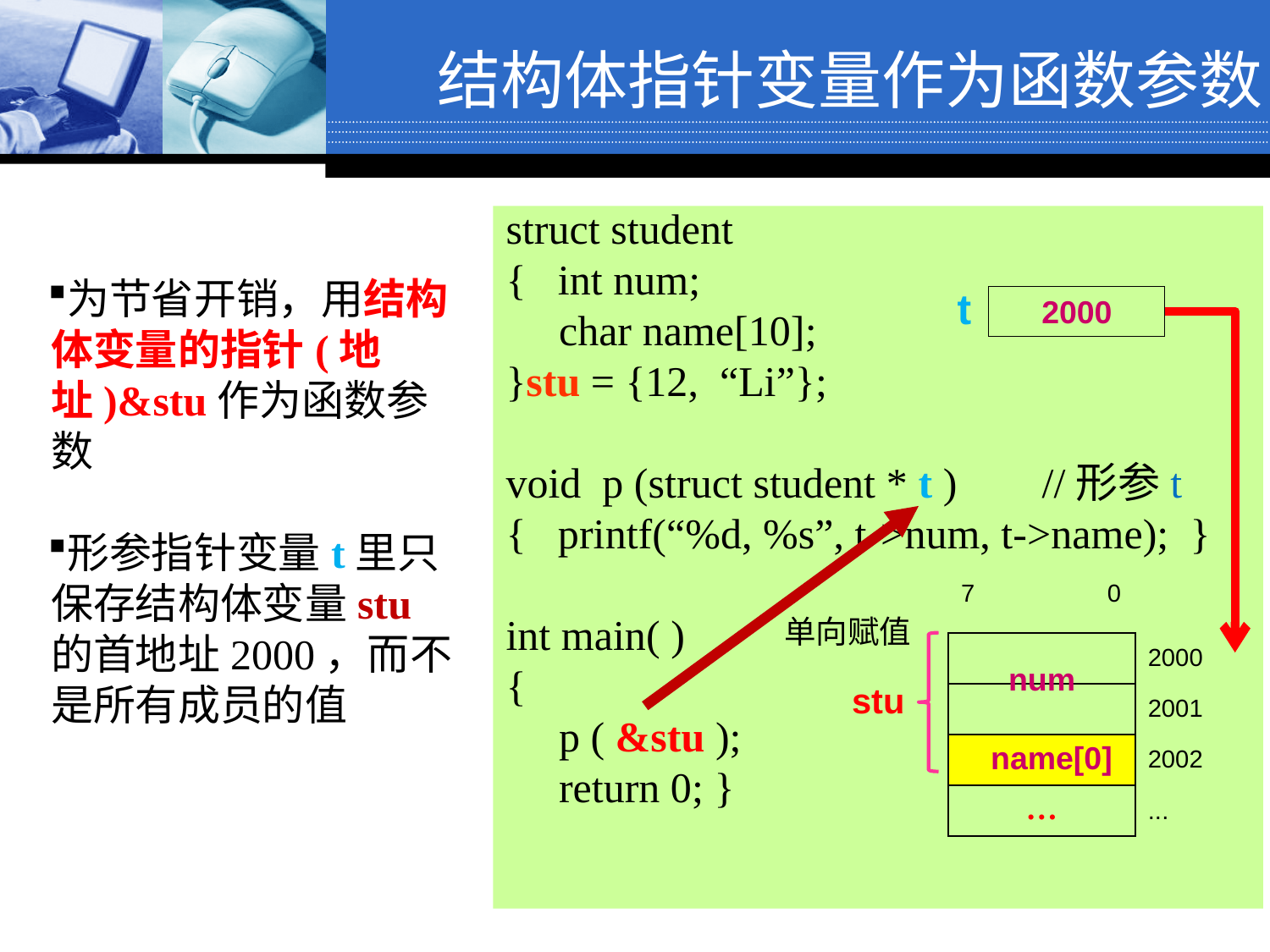

# 结构体指针变量作为函数参数
struct student
{   int num;
     char name[10];
}stu = {12,  “Li”};

void  p (struct student * t )        //形参t
{   printf(“%d, %s”, t->num, t->name);  }

int main( )
{
     p ( &stu );
     return 0; }

为节省开销，用结构体变量的指针(地址)&stu作为函数参数

形参指针变量t里只保存结构体变量stu的首地址2000，而不是所有成员的值

t
2000

| 7 0 |  |
| --- | --- |
|  | 2000 |
|  | 2001 |
|  | 2002 |
| … | ... |
单向赋值

  num
stu
name[0]